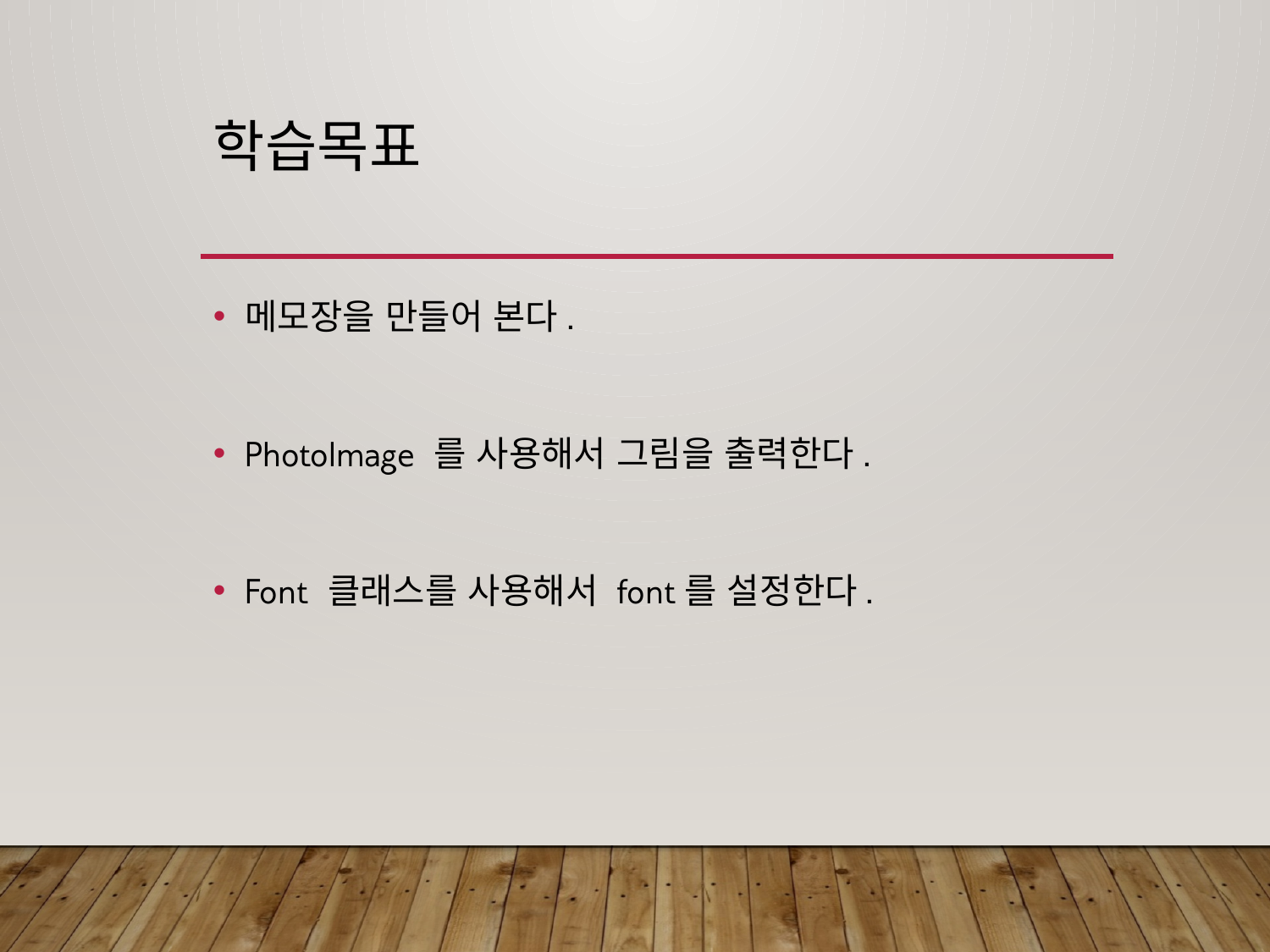

# 학습목표
메모장을 만들어 본다.

PhotoImage 를 사용해서 그림을 출력한다.

Font 클래스를 사용해서 font를 설정한다.